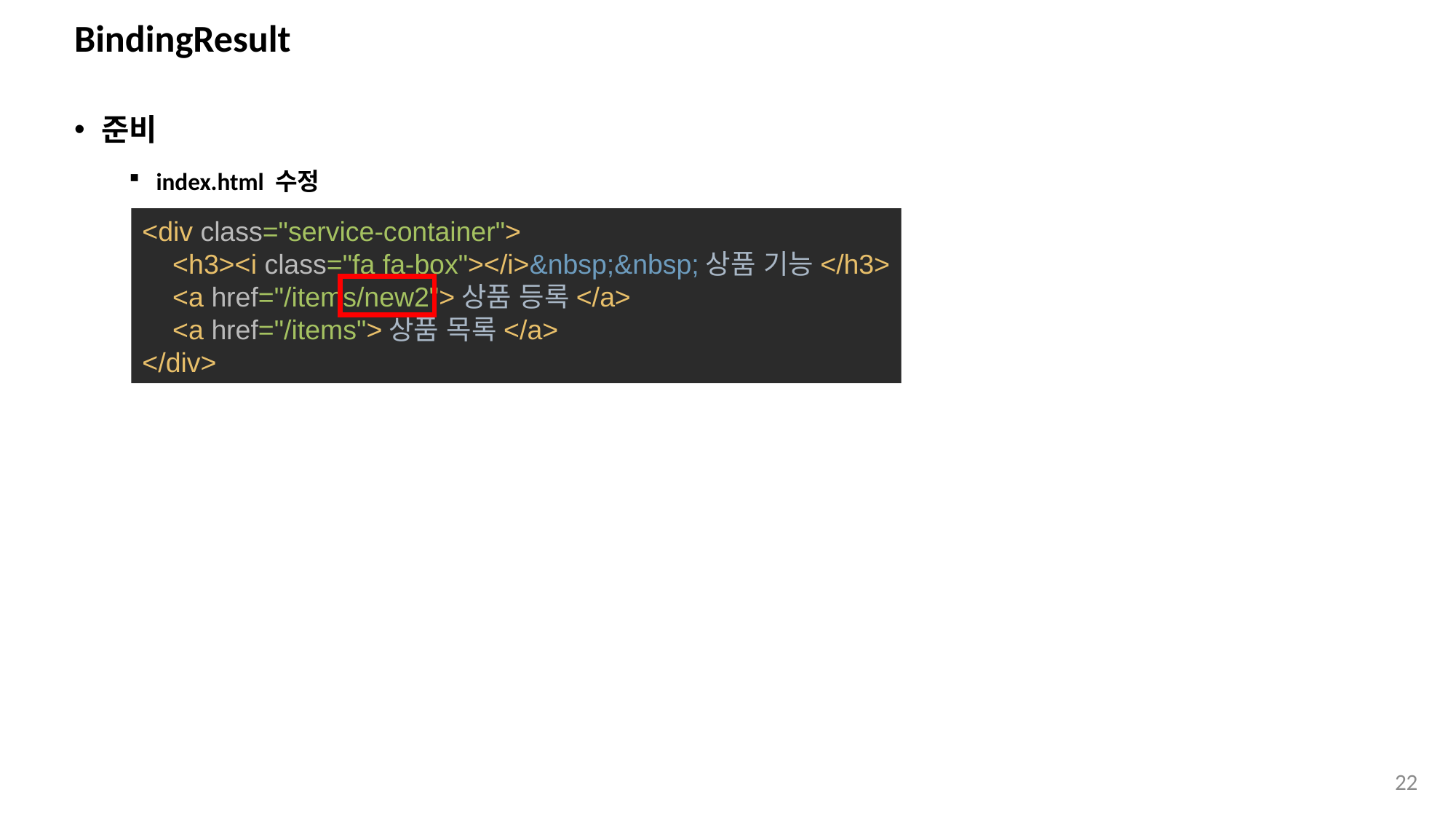

# BindingResult
준비
index.html 수정

<div class="service-container">
    <h3><i class="fa fa-box"></i>&nbsp;&nbsp;상품 기능</h3>
    <a href="/items/new2">상품 등록</a>
    <a href="/items">상품 목록</a>
</div>

22